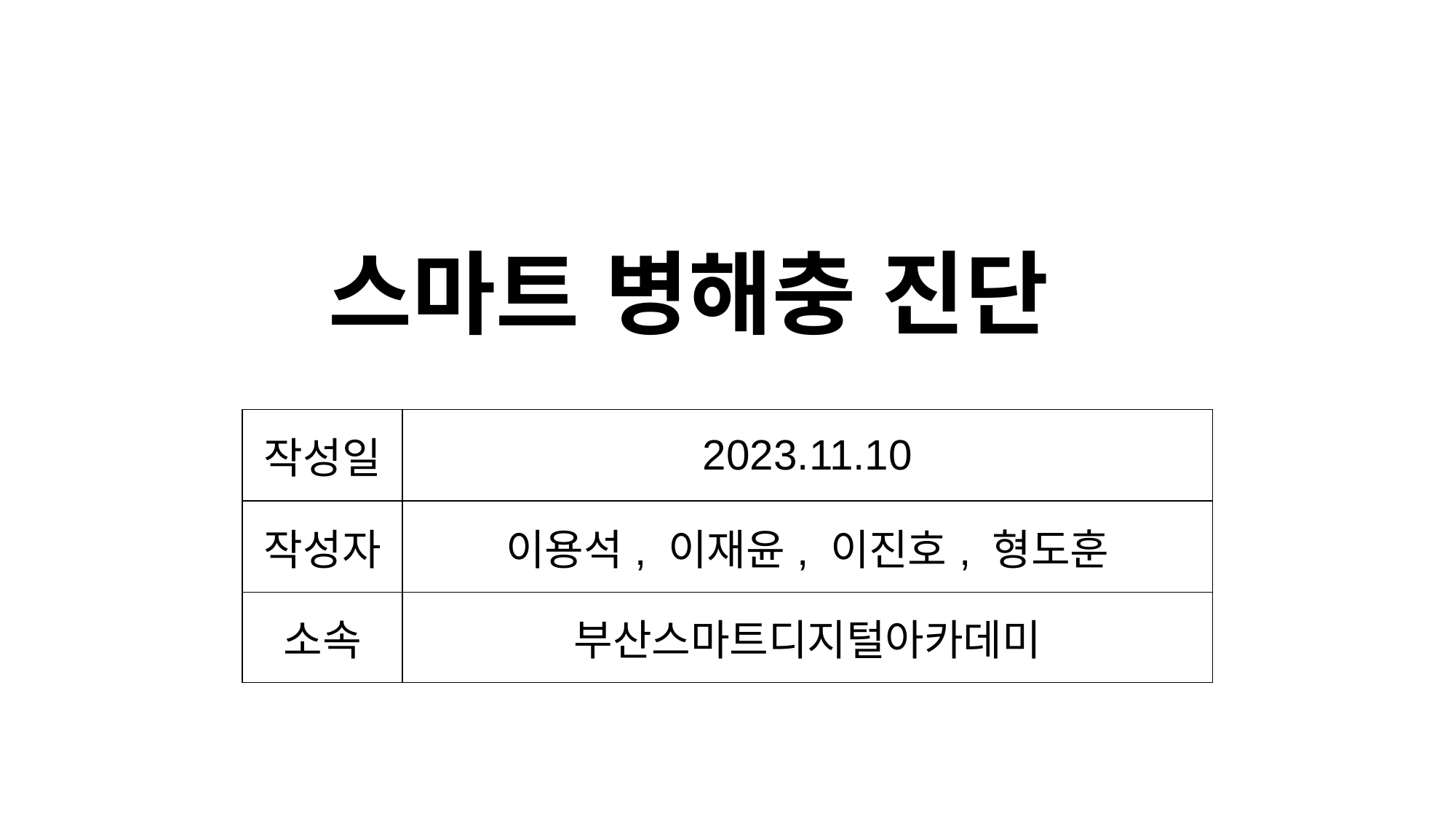

스마트 병해충 진단
| 작성일 | 2023.11.10 |
| --- | --- |
| 작성자 | 이용석, 이재윤, 이진호, 형도훈 |
| 소속 | 부산스마트디지털아카데미 |